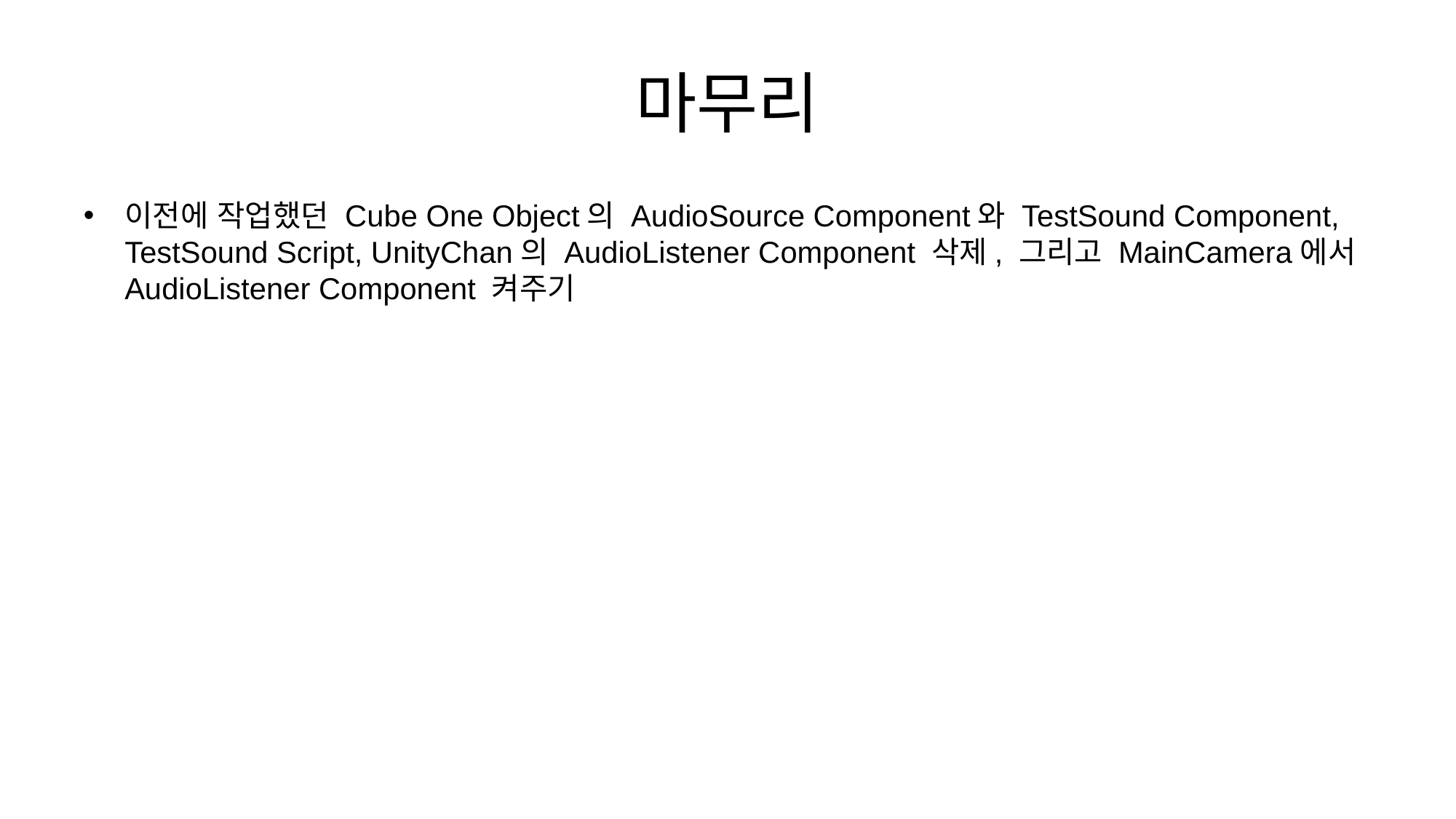

# 마무리
이전에 작업했던 Cube One Object의 AudioSource Component와 TestSound Component, TestSound Script, UnityChan의 AudioListener Component 삭제, 그리고 MainCamera에서 AudioListener Component 켜주기